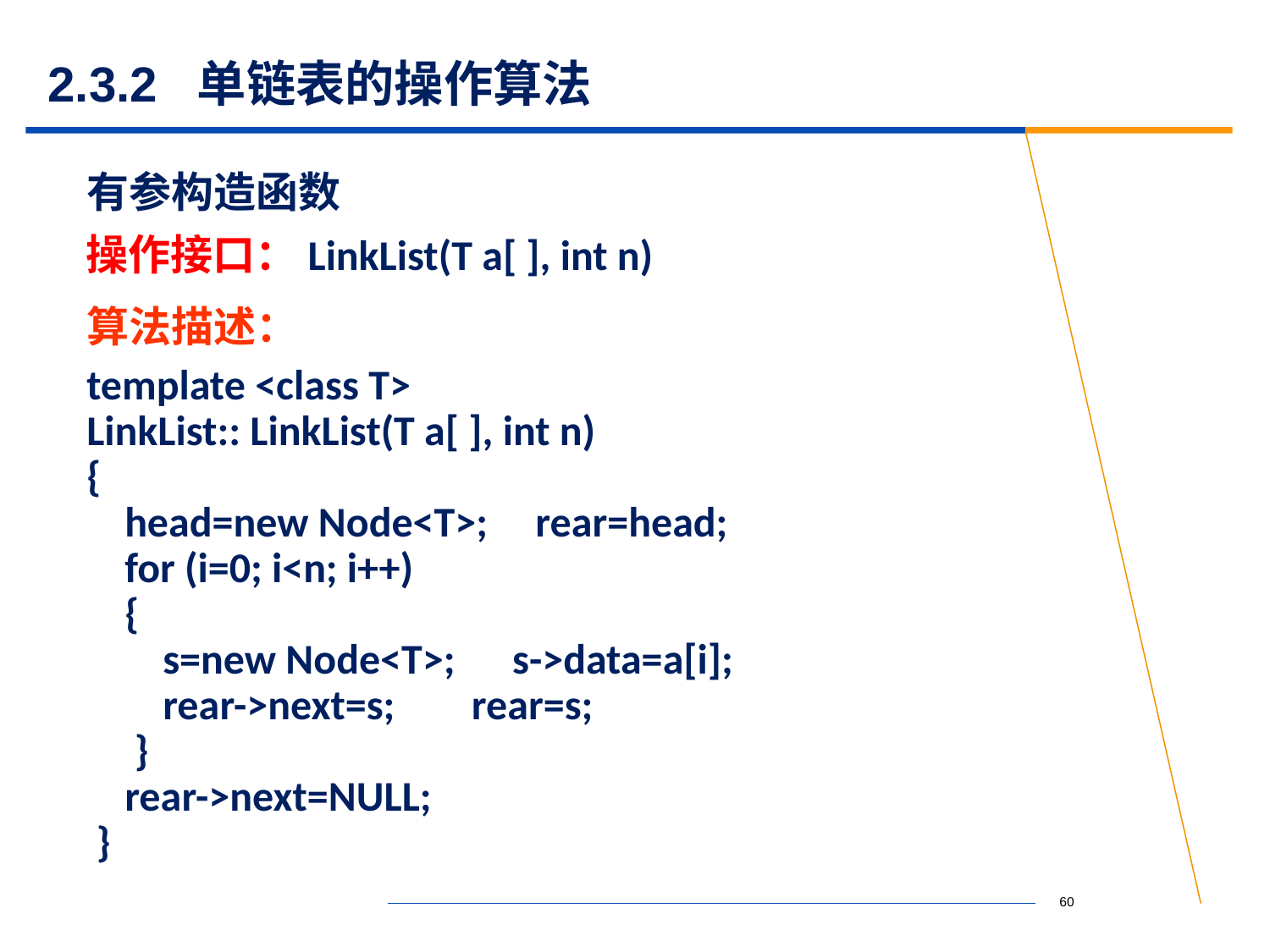

# 2.3.2  单链表的操作算法
有参构造函数
操作接口：LinkList(T a[ ], int n)
算法描述：
template <class T>
LinkList:: LinkList(T a[ ], int n)
{
    head=new Node<T>;     rear=head;
    for (i=0; i<n; i++)
    {
        s=new Node<T>;      s->data=a[i];
        rear->next=s;        rear=s;
     }
    rear->next=NULL;
 }